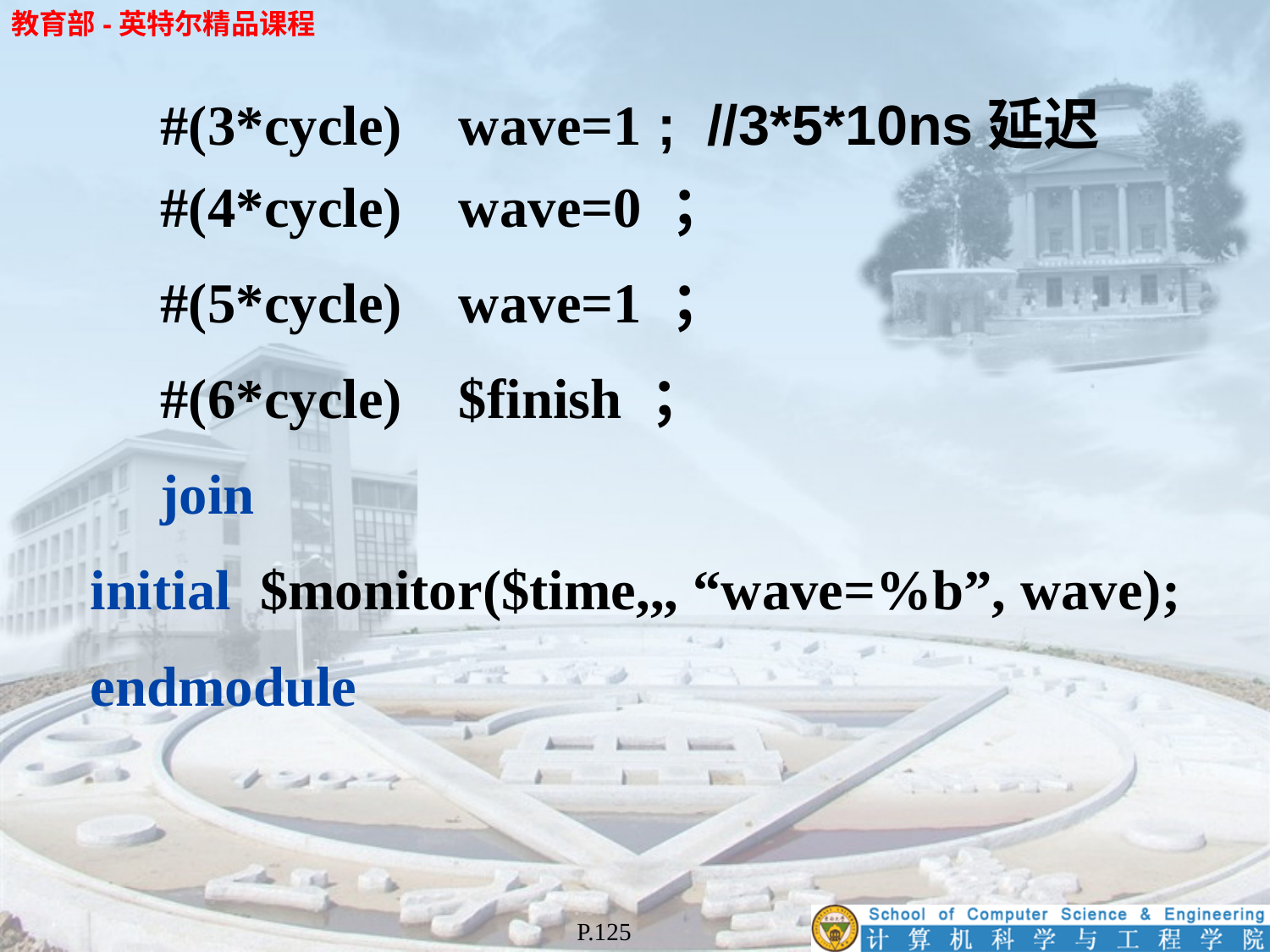

#(3*cycle)    wave=1 ;  //3*5*10ns延迟
	#(4*cycle)    wave=0 ；
	#(5*cycle)    wave=1 ；
	#(6*cycle)    $finish ；
	join
    initial  $monitor($time,,, “wave=%b”, wave);
    endmodule
P.125